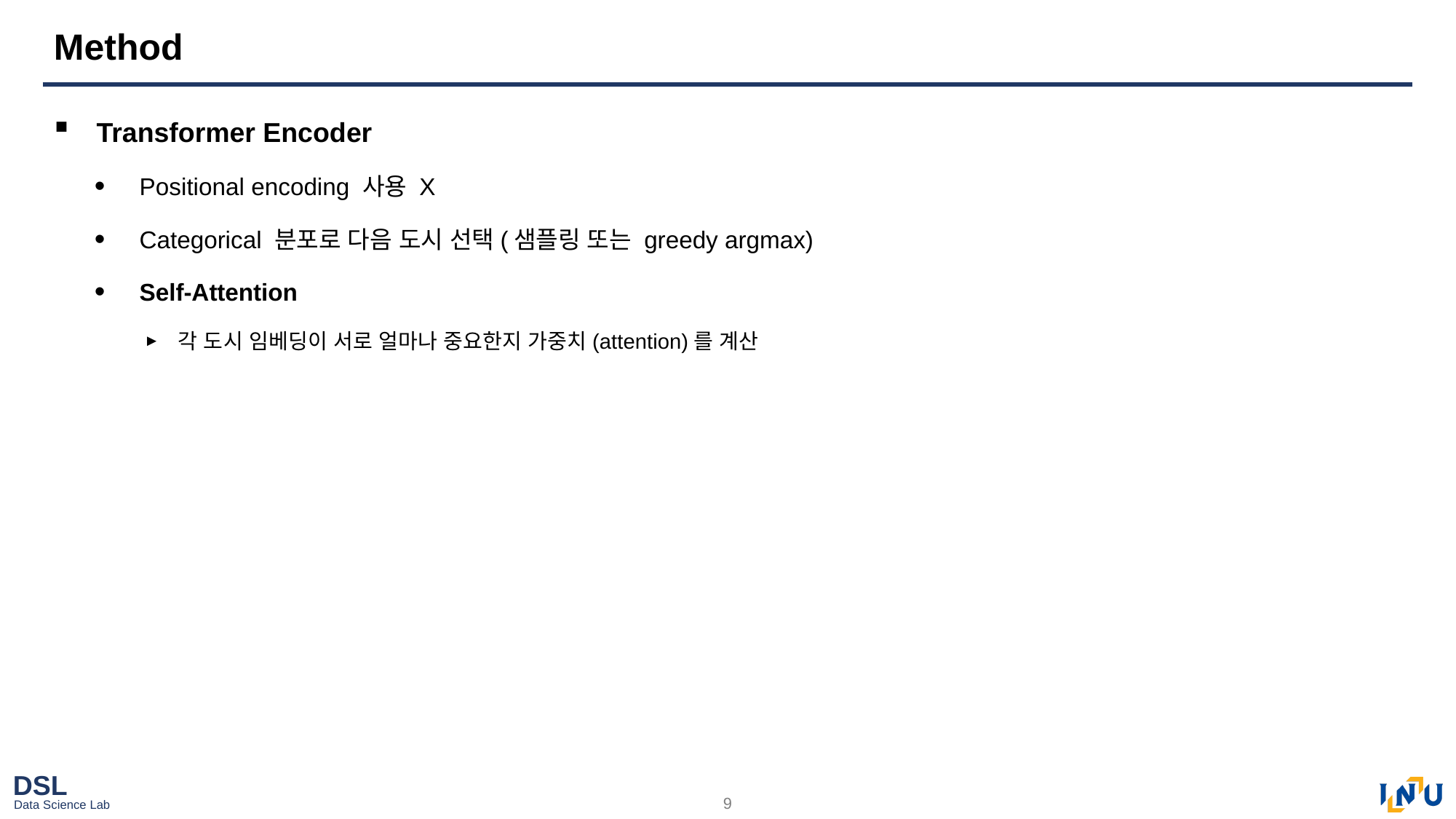

# Method
Transformer Encoder
Positional encoding 사용 X
Categorical 분포로 다음 도시 선택(샘플링 또는 greedy argmax)
Self-Attention
각 도시 임베딩이 서로 얼마나 중요한지 가중치(attention)를 계산